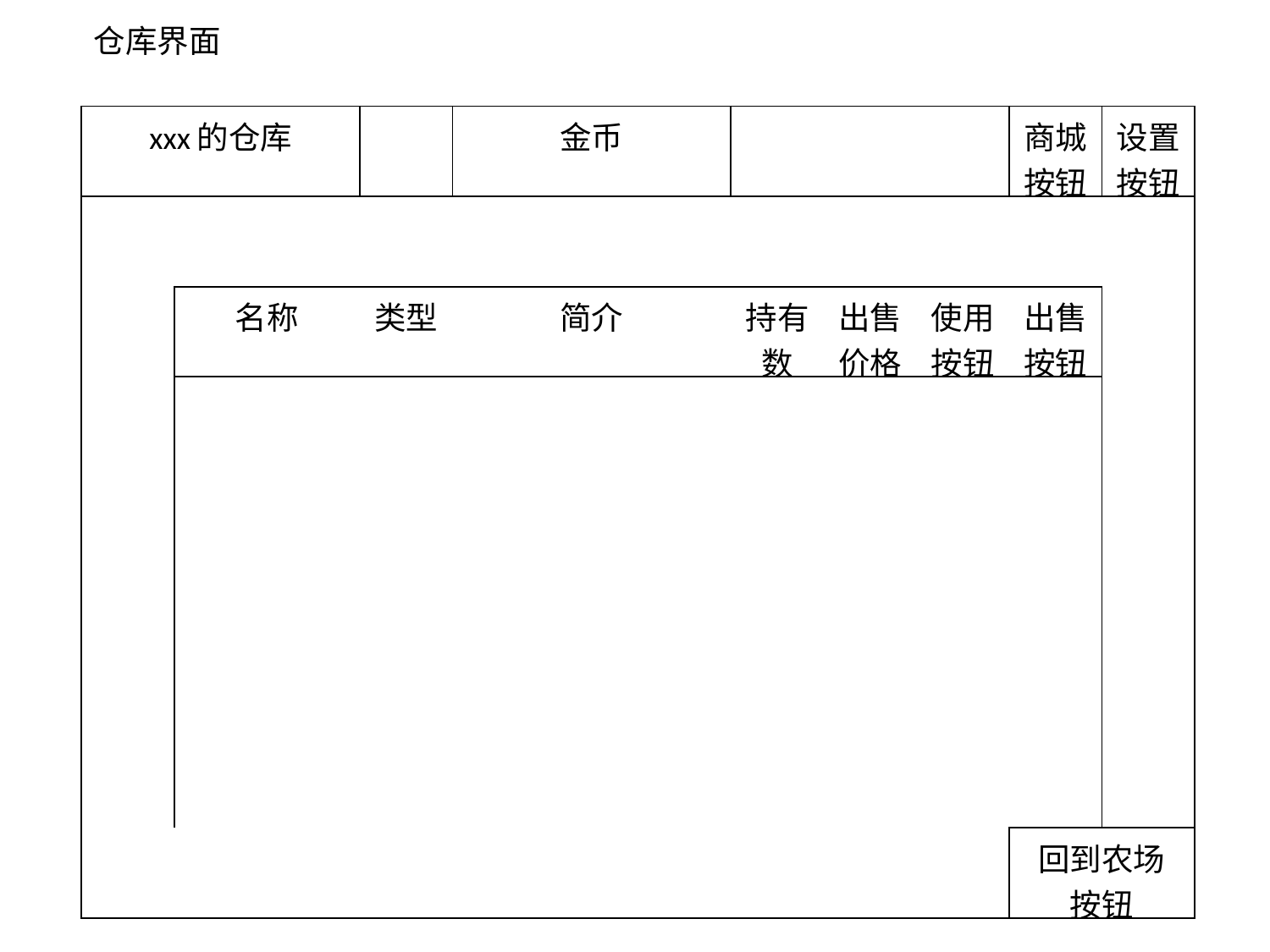

仓库界面
| xxx的仓库 |  |  | 金币 |  |  |  | 商城按钮 | 设置按钮 |
| --- | --- | --- | --- | --- | --- | --- | --- | --- |
|  |  |  |  |  |  |  |  |  |
|  | 名称 | 类型 | 简介 | 持有数 | 出售价格 | 使用按钮 | 出售按钮 |  |
|  |  |  |  |  |  |  |  |  |
|  |  |  |  |  |  |  |  |  |
|  |  |  |  |  |  |  |  |  |
|  |  |  |  |  |  |  |  |  |
|  |  |  |  |  |  |  |  |  |
|  |  |  |  |  |  |  | 回到农场 按钮 |  |